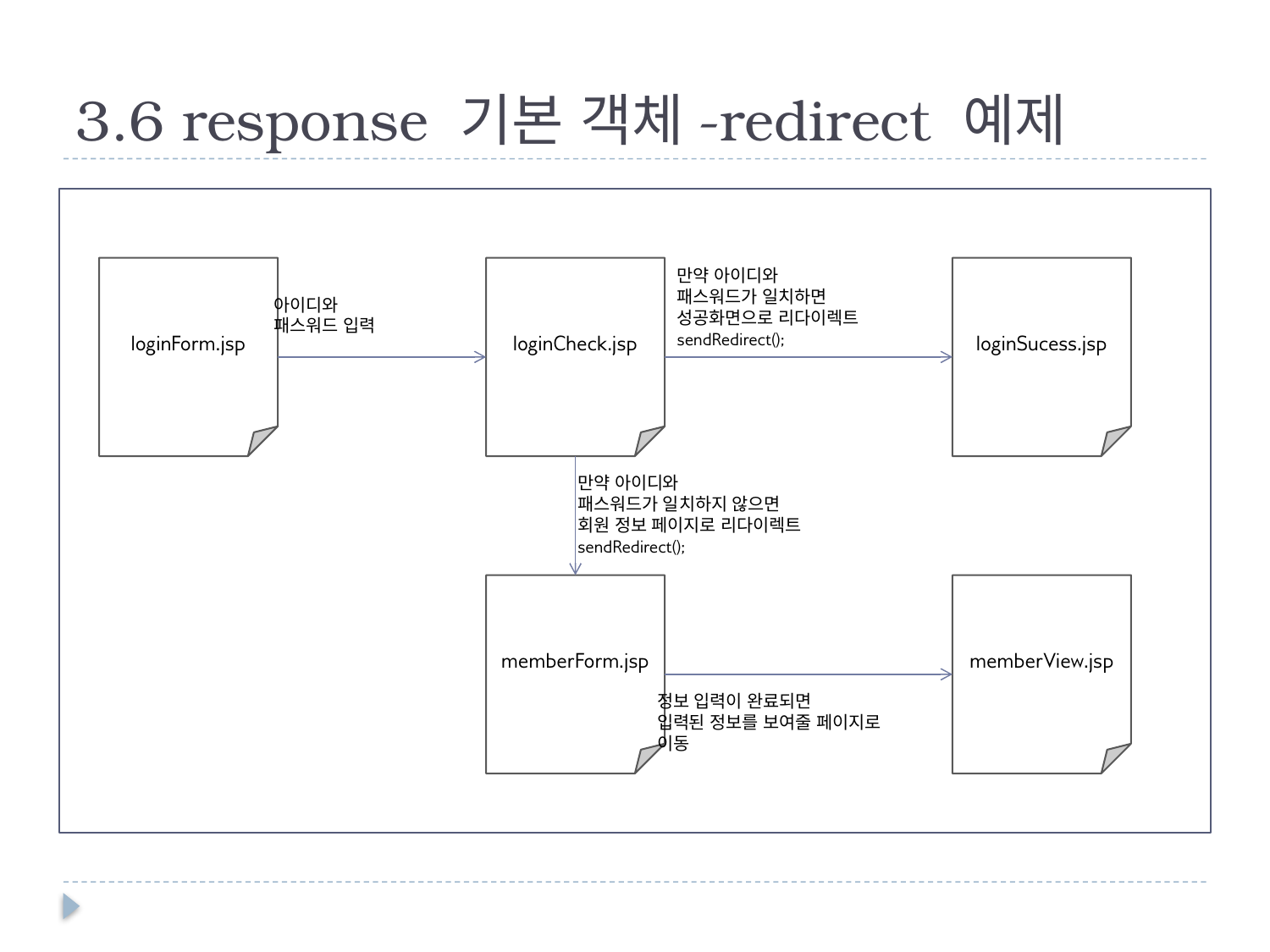

# 3.6 response 기본 객체-redirect 예제

loginForm.jsp
loginCheck.jsp
loginSucess.jsp
만약 아이디와
패스워드가 일치하면
성공화면으로 리다이렉트
sendRedirect();
아이디와
패스워드 입력
만약 아이디와
패스워드가 일치하지 않으면
회원 정보 페이지로 리다이렉트
sendRedirect();
memberForm.jsp
memberView.jsp
정보 입력이 완료되면
입력된 정보를 보여줄 페이지로
이동